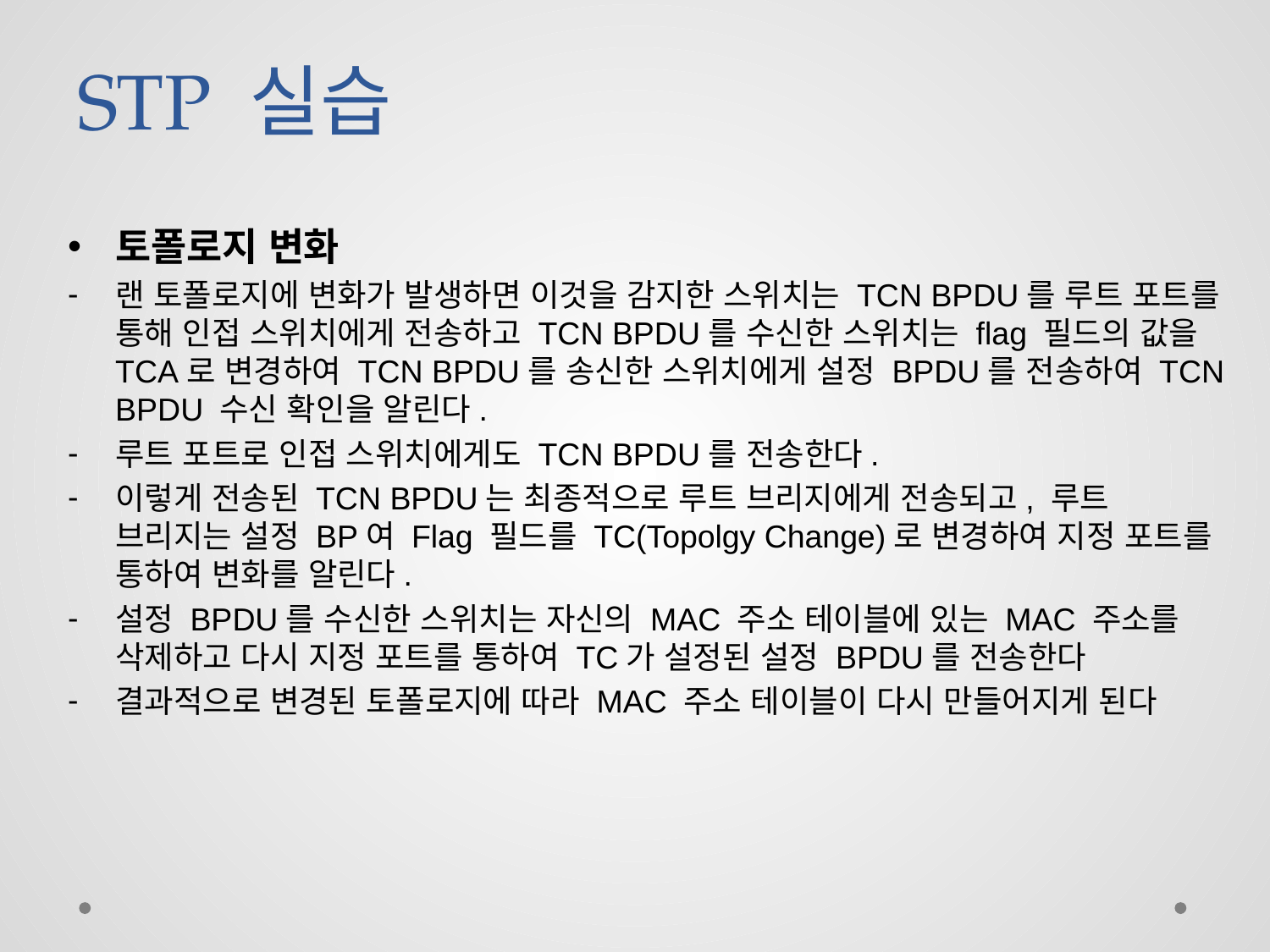

# STP 실습
토폴로지 변화
랜 토폴로지에 변화가 발생하면 이것을 감지한 스위치는 TCN BPDU를 루트 포트를 통해 인접 스위치에게 전송하고 TCN BPDU를 수신한 스위치는 flag 필드의 값을 TCA로 변경하여 TCN BPDU를 송신한 스위치에게 설정 BPDU를 전송하여 TCN BPDU 수신 확인을 알린다.
루트 포트로 인접 스위치에게도 TCN BPDU를 전송한다.
이렇게 전송된 TCN BPDU는 최종적으로 루트 브리지에게 전송되고, 루트 브리지는 설정 BP여 Flag 필드를 TC(Topolgy Change)로 변경하여 지정 포트를 통하여 변화를 알린다.
설정 BPDU를 수신한 스위치는 자신의 MAC 주소 테이블에 있는 MAC 주소를  삭제하고 다시 지정 포트를 통하여 TC가 설정된 설정 BPDU를 전송한다
결과적으로 변경된 토폴로지에 따라 MAC 주소 테이블이 다시 만들어지게 된다